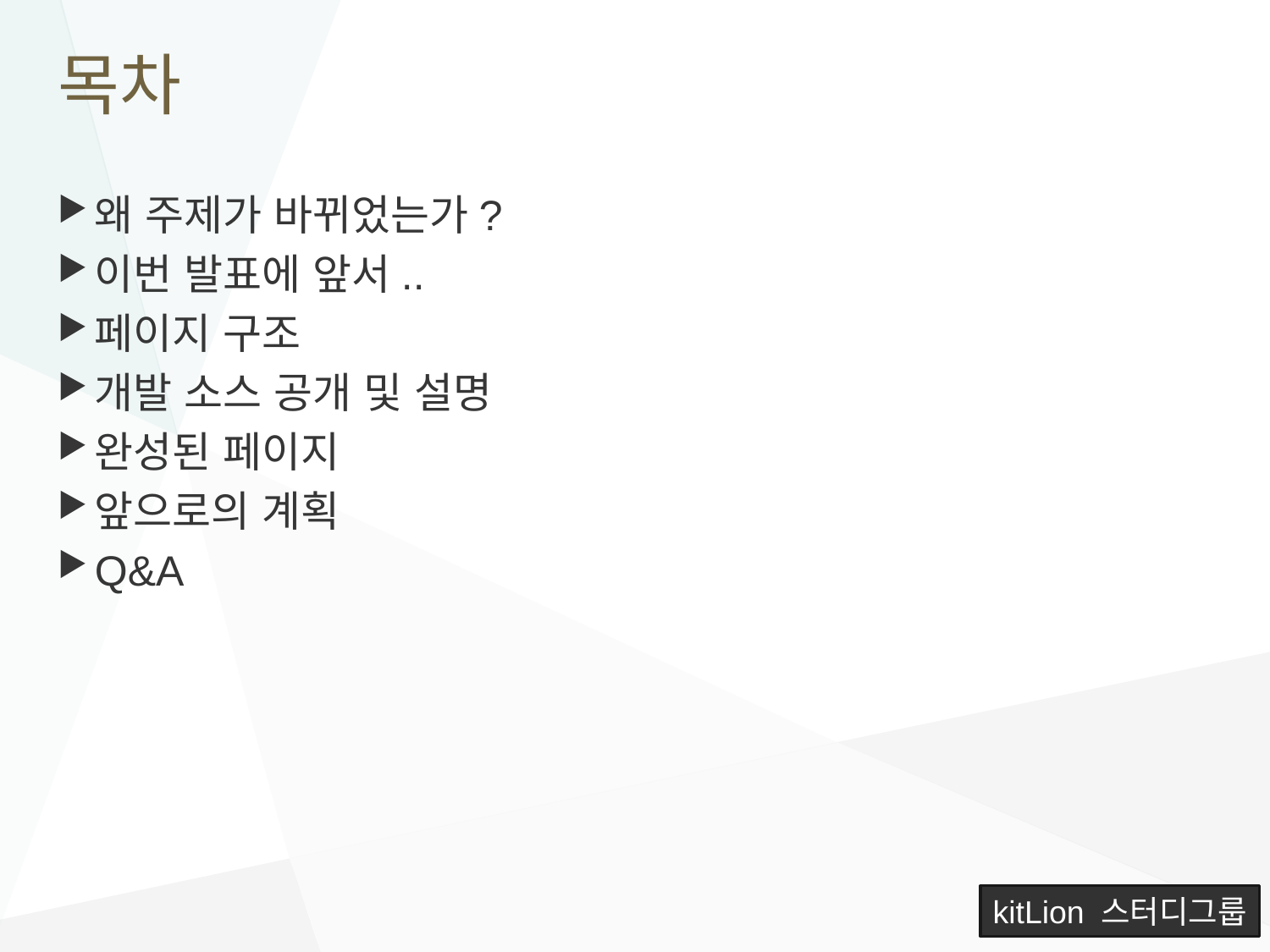

# 목차
왜 주제가 바뀌었는가?
이번 발표에 앞서..
페이지 구조
개발 소스 공개 및 설명
완성된 페이지
앞으로의 계획
Q&A
kitLion 스터디그룹